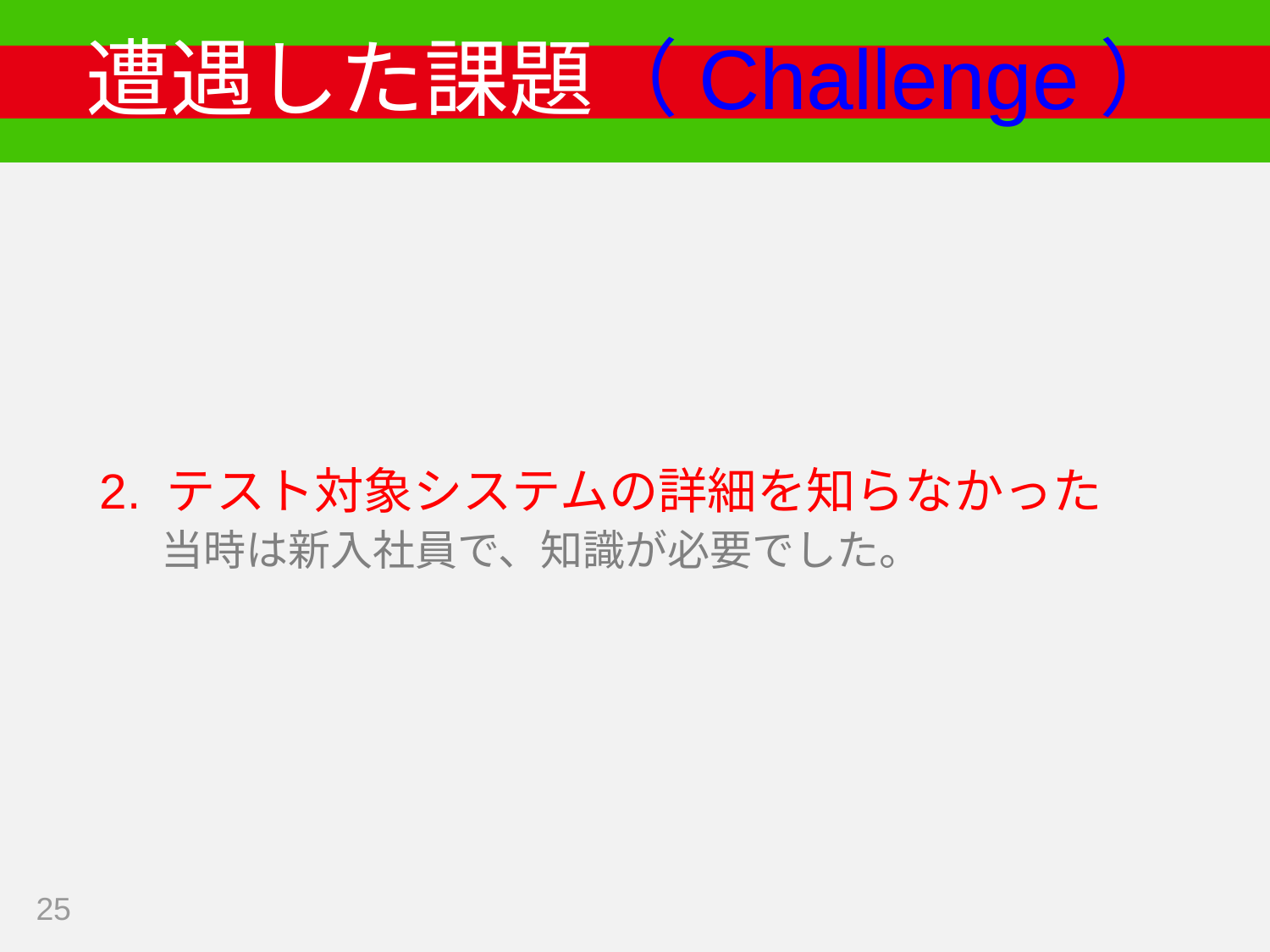

# 遭遇した課題（Challenge）
2. テスト対象システムの詳細を知らなかった
当時は新入社員で、知識が必要でした。
25